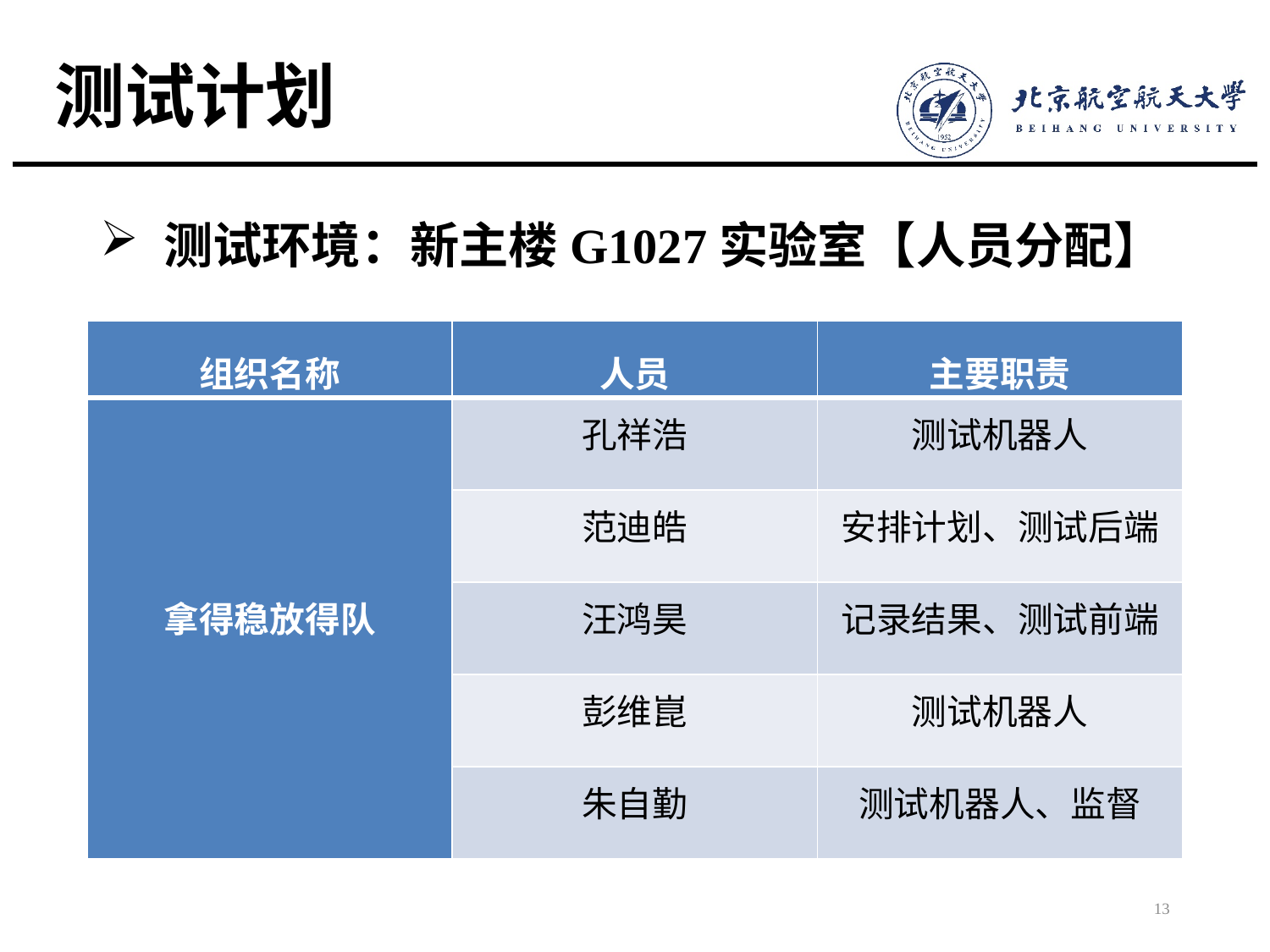

# 测试计划
测试环境：新主楼G1027实验室【人员分配】
| 组织名称 | 人员 | 主要职责 |
| --- | --- | --- |
| 拿得稳放得队 | 孔祥浩 | 测试机器人 |
|  | 范迪皓 | 安排计划、测试后端 |
|  | 汪鸿昊 | 记录结果、测试前端 |
|  | 彭维崑 | 测试机器人 |
|  | 朱自勤 | 测试机器人、监督 |
13